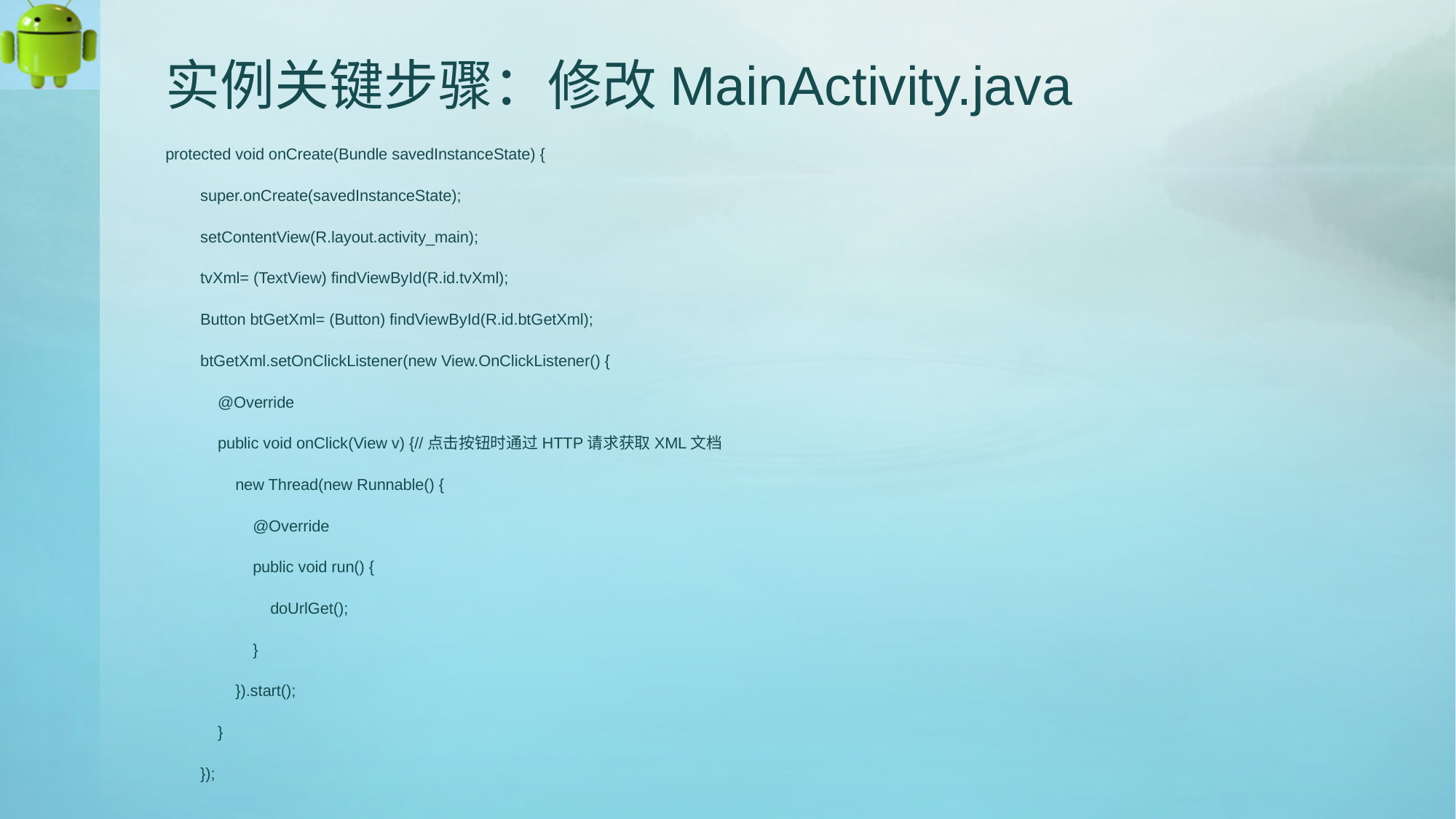

# 实例关键步骤：修改MainActivity.java
protected void onCreate(Bundle savedInstanceState) {
        super.onCreate(savedInstanceState);
        setContentView(R.layout.activity_main);
        tvXml= (TextView) findViewById(R.id.tvXml);
        Button btGetXml= (Button) findViewById(R.id.btGetXml);
        btGetXml.setOnClickListener(new View.OnClickListener() {
            @Override
            public void onClick(View v) {//点击按钮时通过HTTP请求获取XML文档
                new Thread(new Runnable() {
                    @Override
                    public void run() {
                        doUrlGet();
                    }
                }).start();
            }
        });